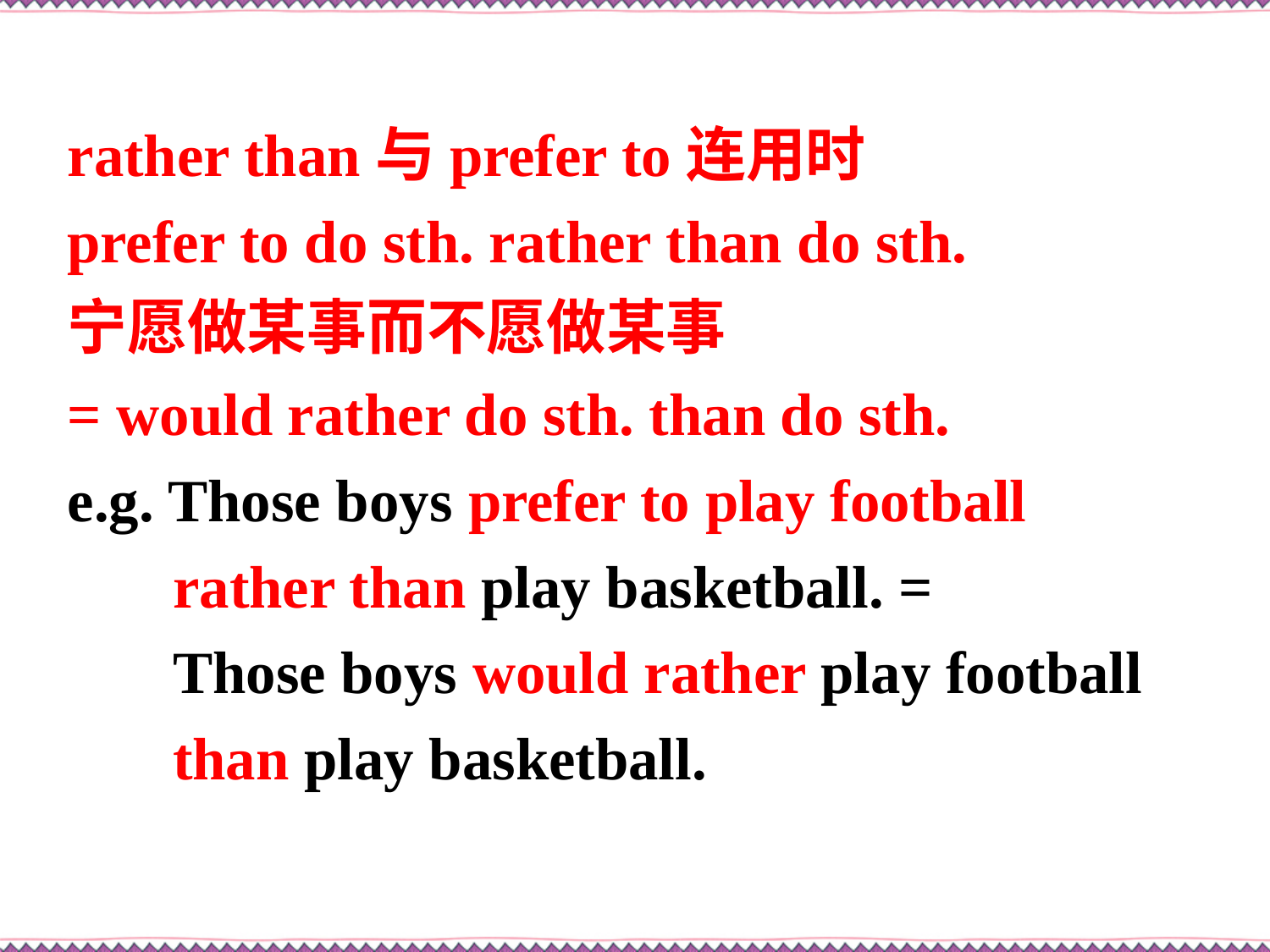

rather than与prefer to连用时
prefer to do sth. rather than do sth.
宁愿做某事而不愿做某事
= would rather do sth. than do sth.
e.g. Those boys prefer to play football
       rather than play basketball. =
       Those boys would rather play football
       than play basketball.